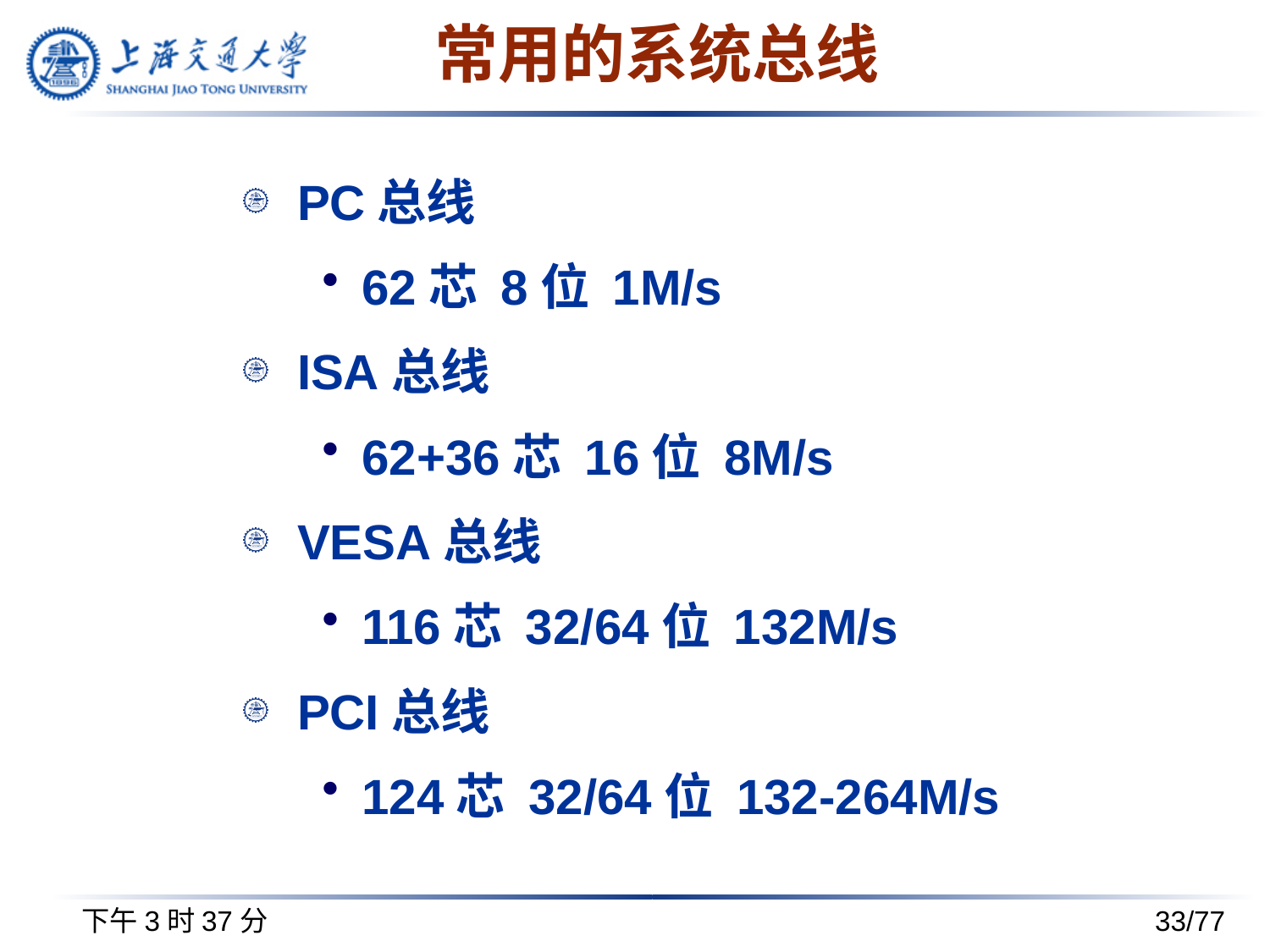

# 常用的系统总线
PC总线
62芯 8位 1M/s
ISA总线
62+36芯 16位 8M/s
VESA总线
116芯 32/64位 132M/s
PCI总线
124芯 32/64位 132-264M/s
下午3时37分
33/77